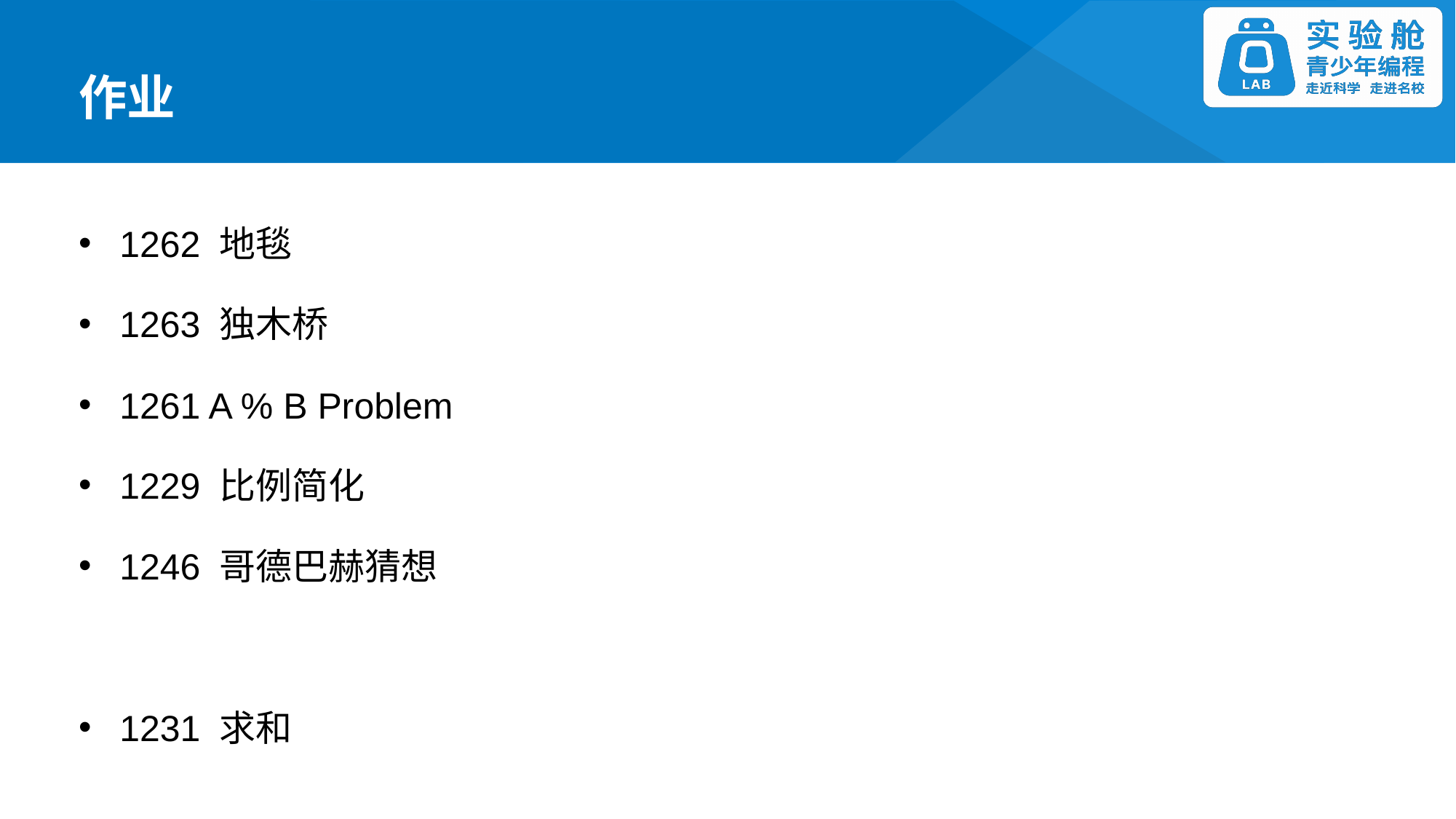

作业
1262 地毯
1263 独木桥
1261 A % B Problem
1229 比例简化
1246 哥德巴赫猜想

1231 求和